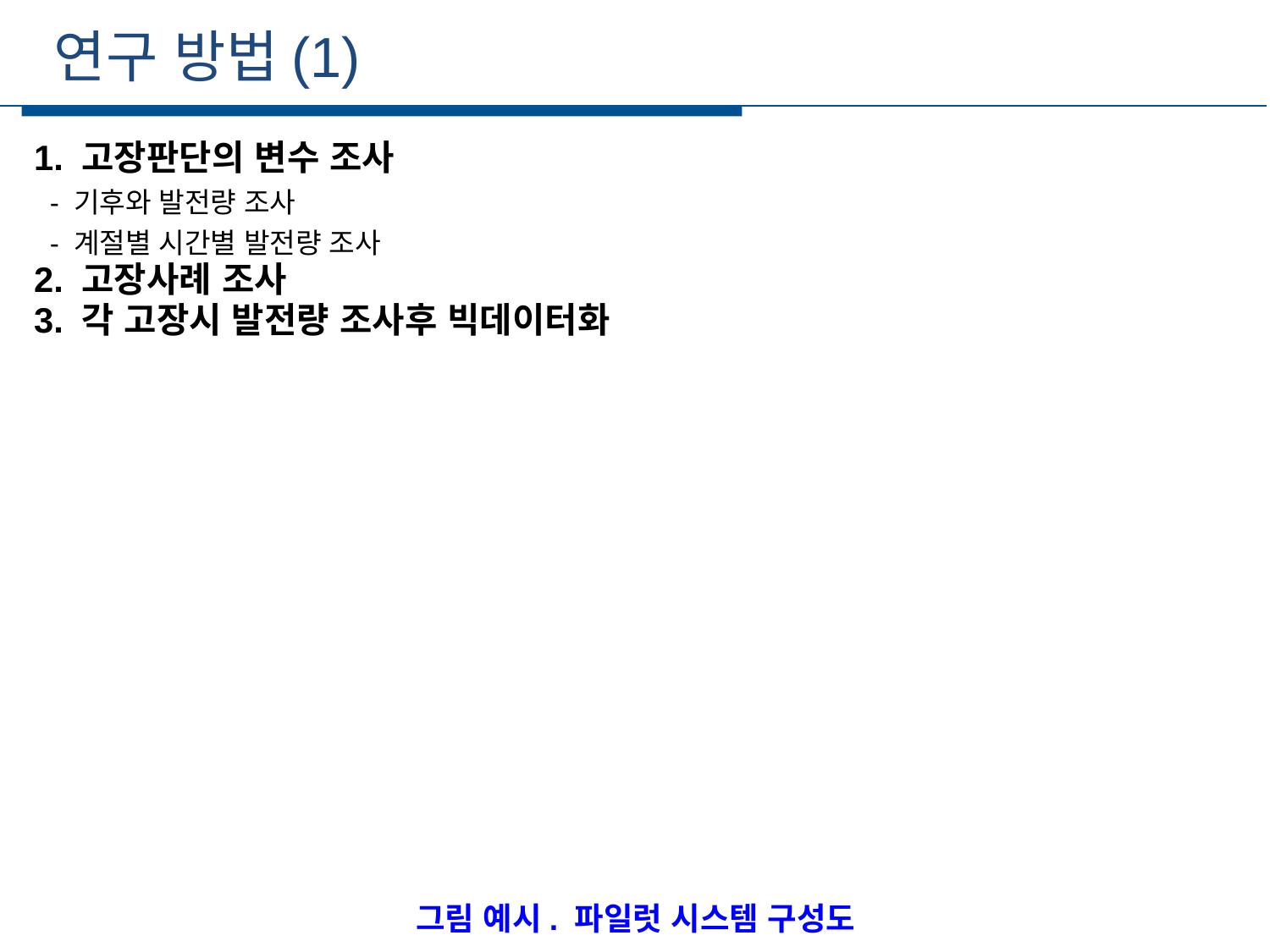

연구 방법(1)
세부일정

1. 고장판단의 변수 조사
  - 기후와 발전량 조사
  - 계절별 시간별 발전량 조사
2. 고장사례 조사
3. 각 고장시 발전량 조사후 빅데이터화
그림 예시. 파일럿 시스템 구성도